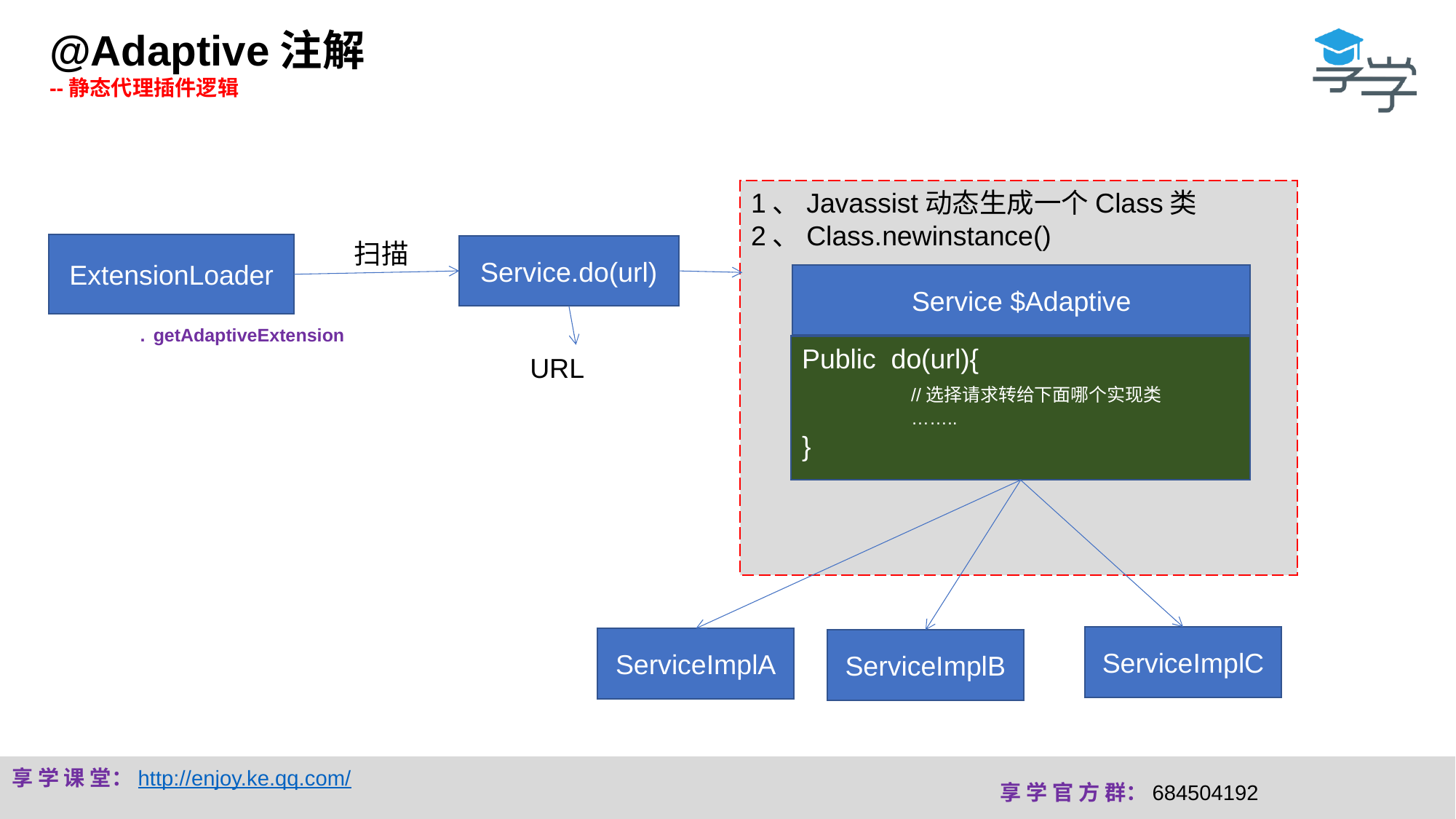

@Adaptive注解
--静态代理插件逻辑
1、Javassist动态生成一个Class类
2、Class.newinstance()
扫描
ExtensionLoader
Service.do(url)
Service $Adaptive
. getAdaptiveExtension
Public  do(url){
	//选择请求转给下面哪个实现类
	……..
}
URL
ServiceImplC
ServiceImplA
ServiceImplB